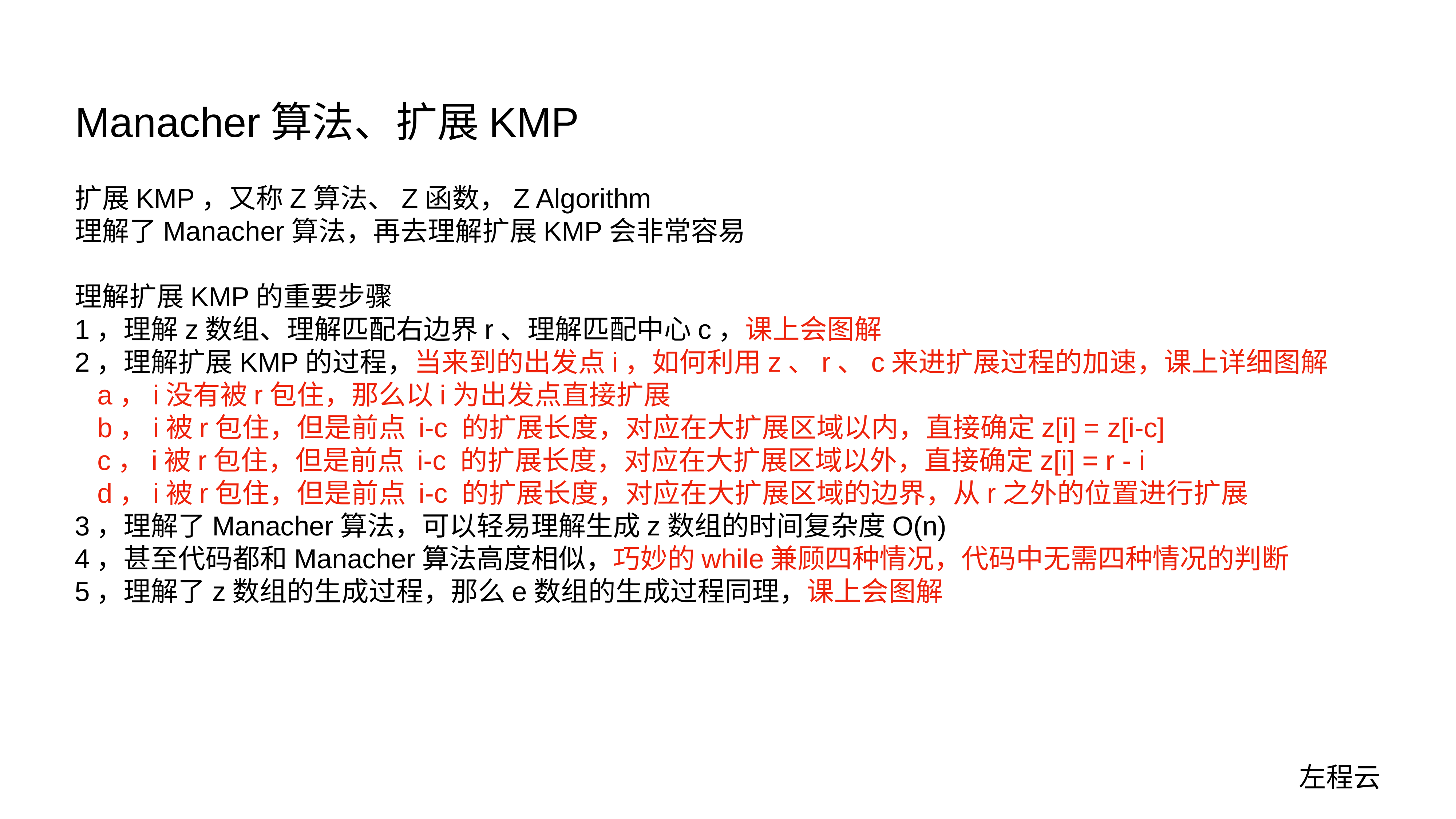

# Manacher算法、扩展KMP
扩展KMP，又称Z算法、Z函数，Z Algorithm
理解了Manacher算法，再去理解扩展KMP会非常容易

理解扩展KMP的重要步骤
1，理解z数组、理解匹配右边界r、理解匹配中心c，课上会图解
2，理解扩展KMP的过程，当来到的出发点i，如何利用z、r、c来进扩展过程的加速，课上详细图解
   a，i没有被r包住，那么以i为出发点直接扩展
   b，i被r包住，但是前点 i-c 的扩展长度，对应在大扩展区域以内，直接确定z[i] = z[i-c]
   c，i被r包住，但是前点 i-c 的扩展长度，对应在大扩展区域以外，直接确定z[i] = r - i
   d，i被r包住，但是前点 i-c 的扩展长度，对应在大扩展区域的边界，从r之外的位置进行扩展
3，理解了Manacher算法，可以轻易理解生成z数组的时间复杂度O(n)
4，甚至代码都和Manacher算法高度相似，巧妙的while兼顾四种情况，代码中无需四种情况的判断
5，理解了z数组的生成过程，那么e数组的生成过程同理，课上会图解
左程云